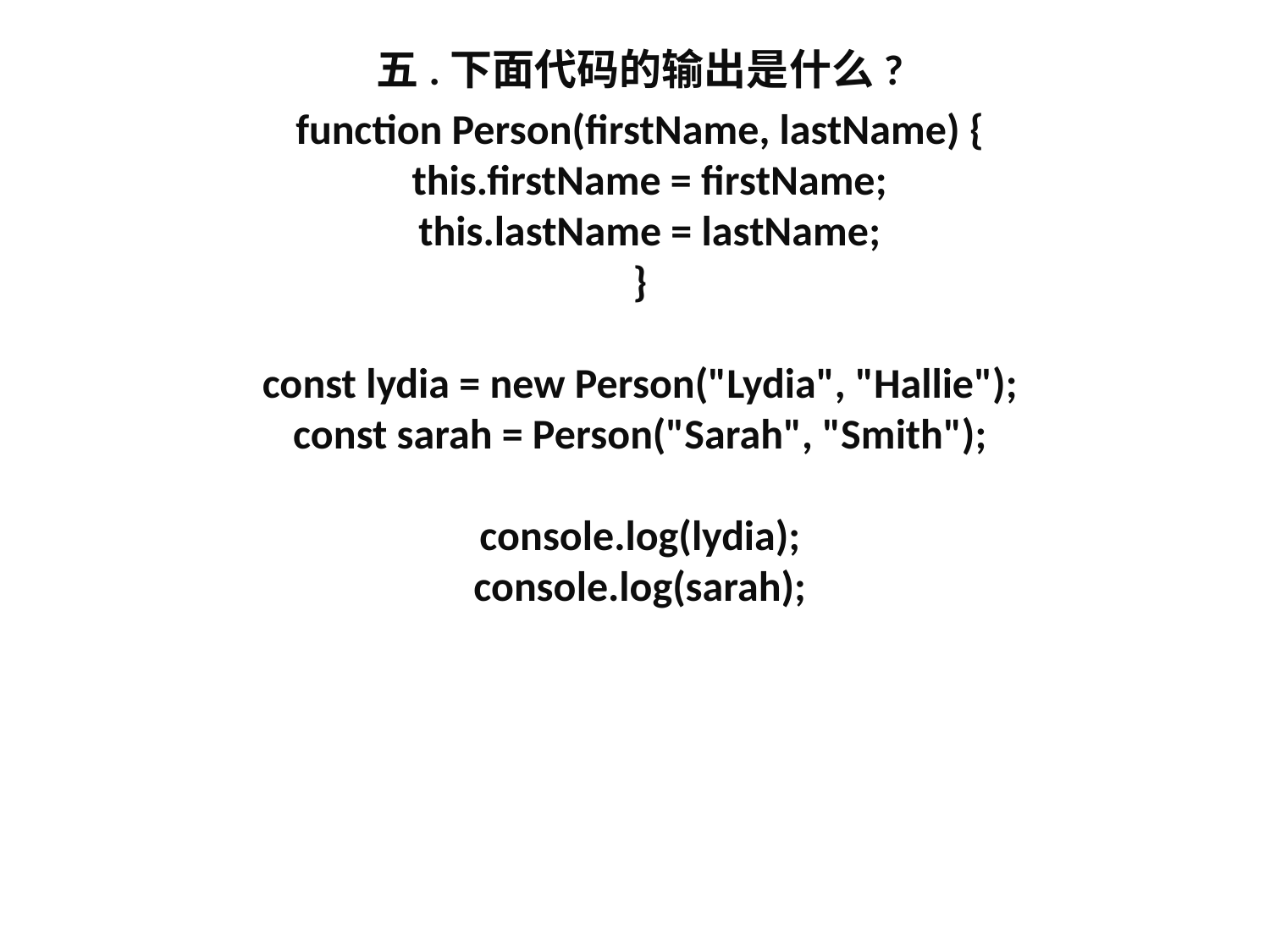

五.下面代码的输出是什么?
function Person(firstName, lastName) {
  this.firstName = firstName;
  this.lastName = lastName;
}
const lydia = new Person("Lydia", "Hallie");
const sarah = Person("Sarah", "Smith");
console.log(lydia);
console.log(sarah);